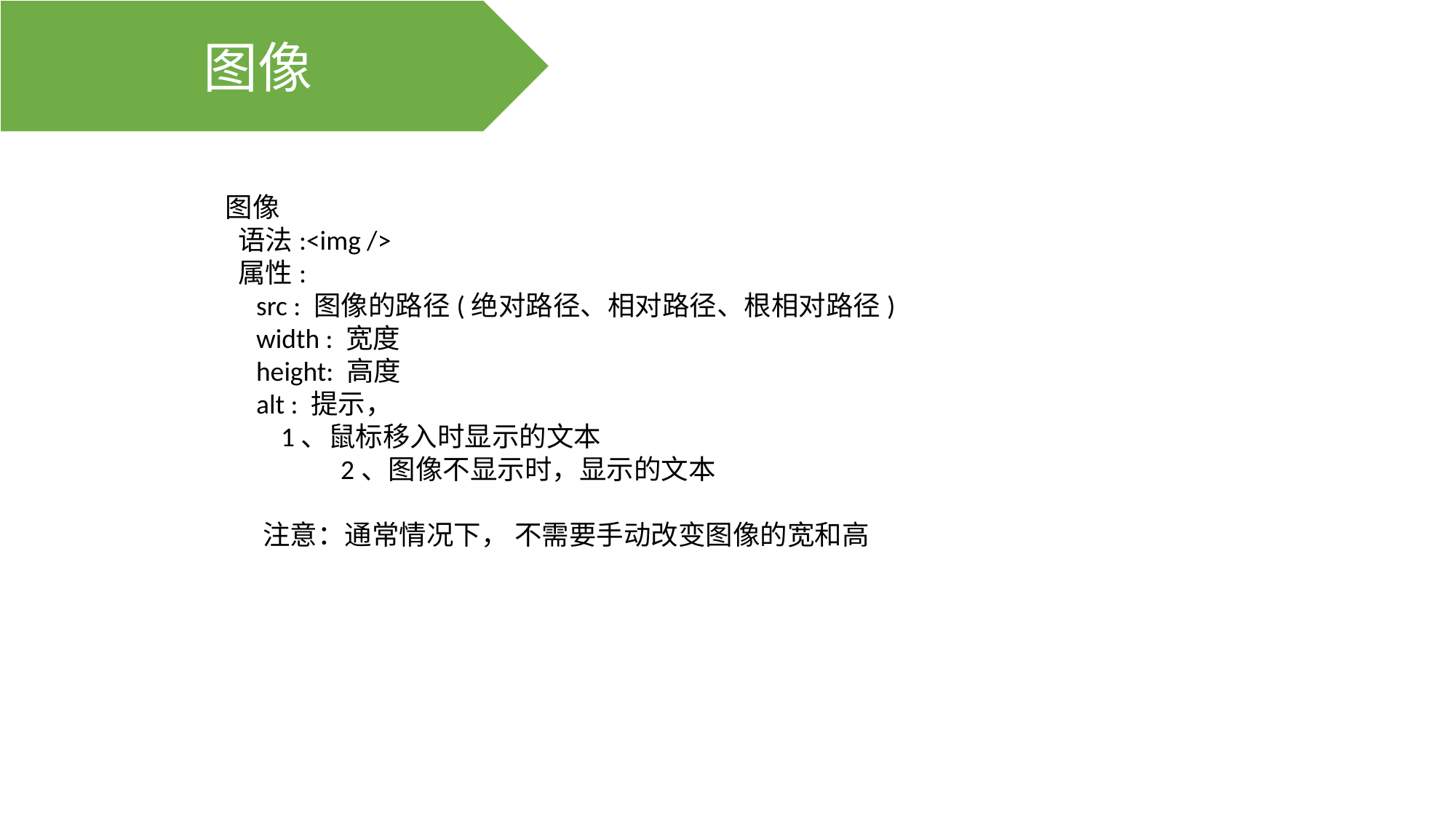

图像
 图像
   语法:<img />
   属性:
       src : 图像的路径(绝对路径、相对路径、根相对路径)
       width : 宽度
       height: 高度
       alt : 提示，
           1、鼠标移入时显示的文本
	   2、图像不显示时，显示的文本

       注意：通常情况下， 不需要手动改变图像的宽和高